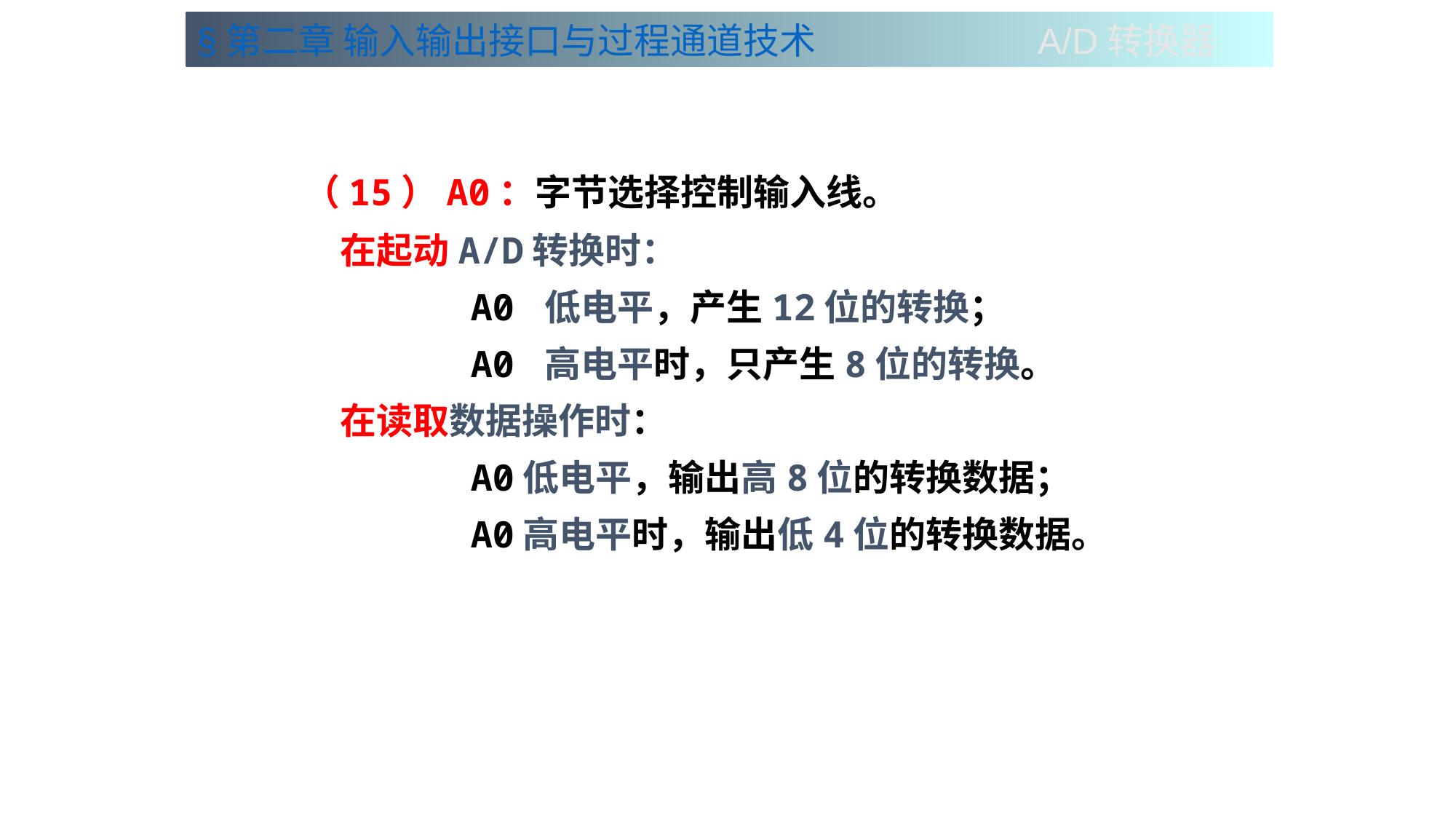

§第二章 输入输出接口与过程通道技术                          A/D转换器
  （15）A0：字节选择控制输入线。
       在起动A/D转换时：
         A0 低电平，产生12位的转换；
         A0 高电平时，只产生8位的转换。
       在读取数据操作时：
         A0低电平，输出高8位的转换数据；
         A0高电平时，输出低4位的转换数据。